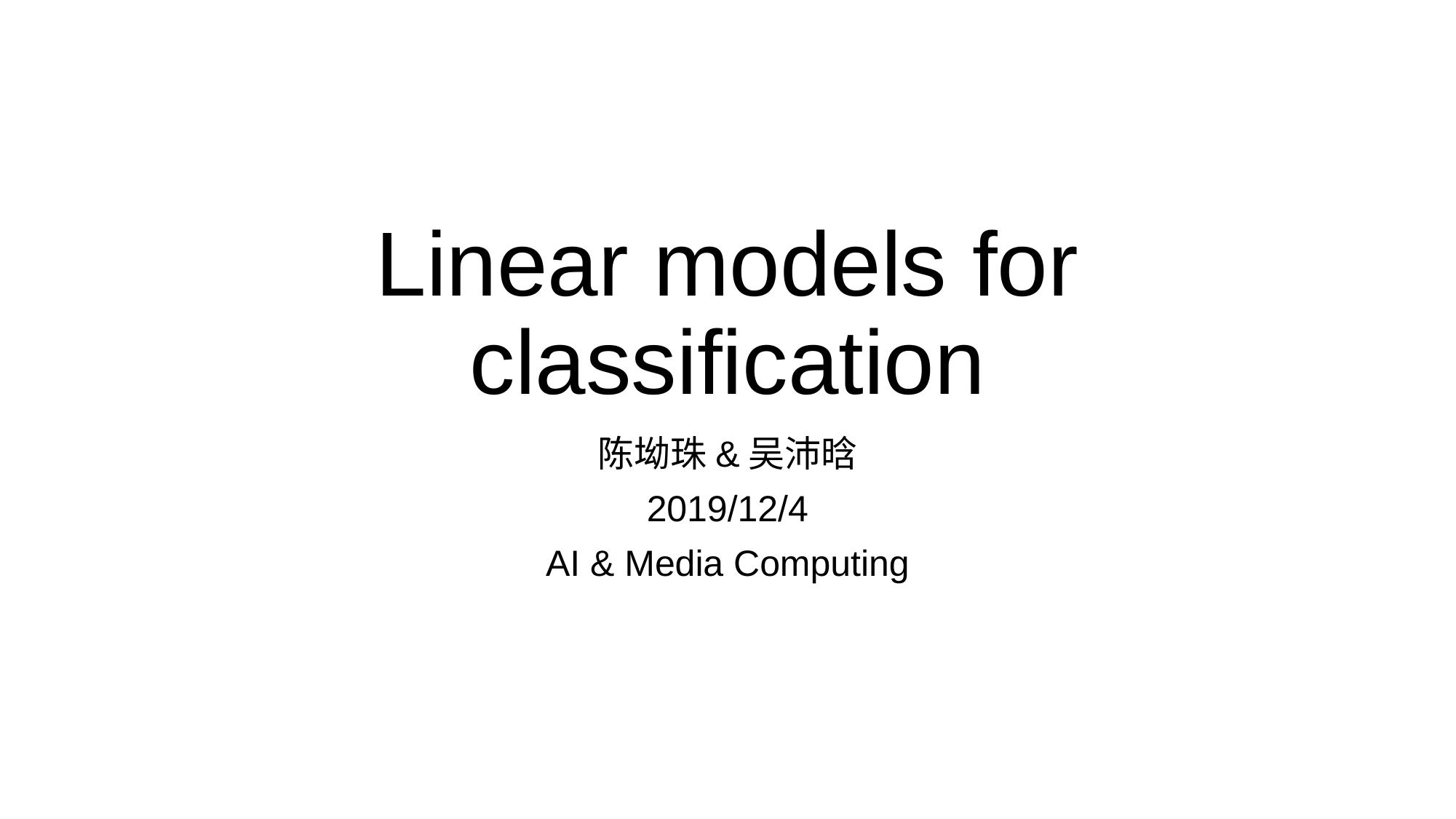

# Linear models for classification
陈坳珠&吴沛晗
2019/12/4
AI & Media Computing